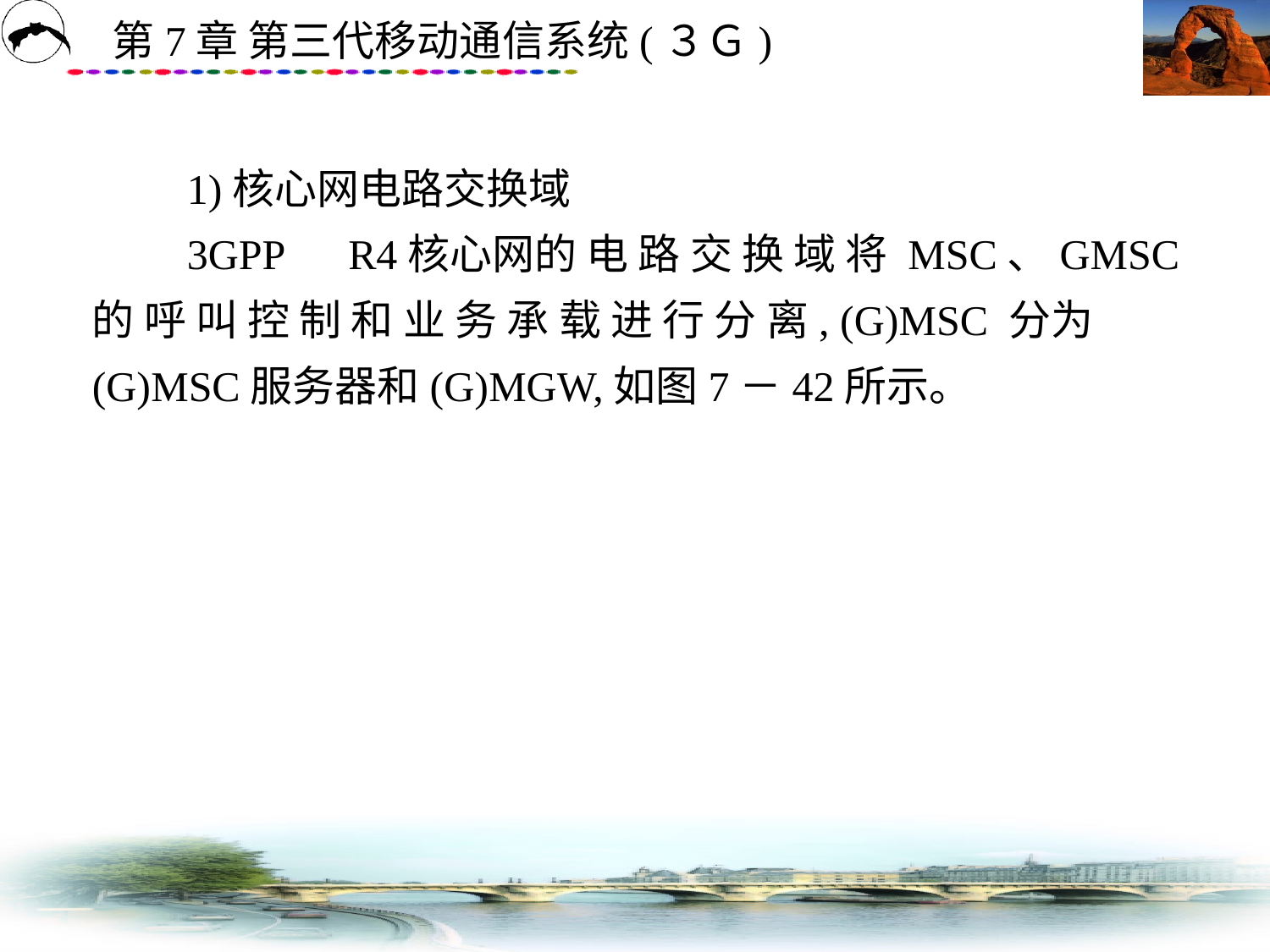

# 1)核心网电路交换域 　　3GPP　R4核心网的 电 路 交 换 域 将 MSC、GMSC 的 呼 叫 控 制 和 业 务 承 载 进 行 分 离, (G)MSC 分为(G)MSC服务器和(G)MGW,如图7－42所示。